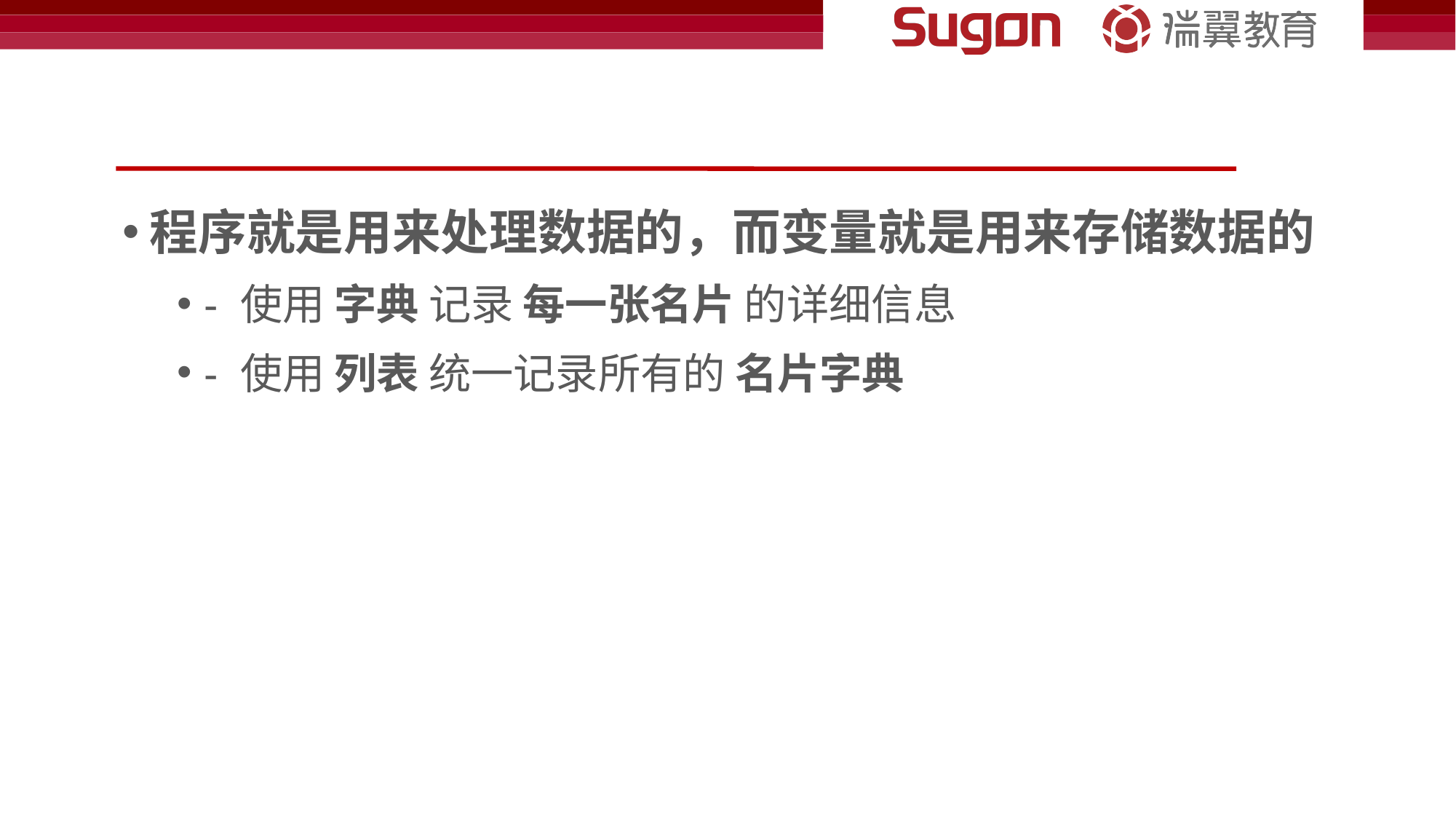

#
程序就是用来处理数据的，而变量就是用来存储数据的
- 使用 字典 记录 每一张名片 的详细信息
- 使用 列表 统一记录所有的 名片字典